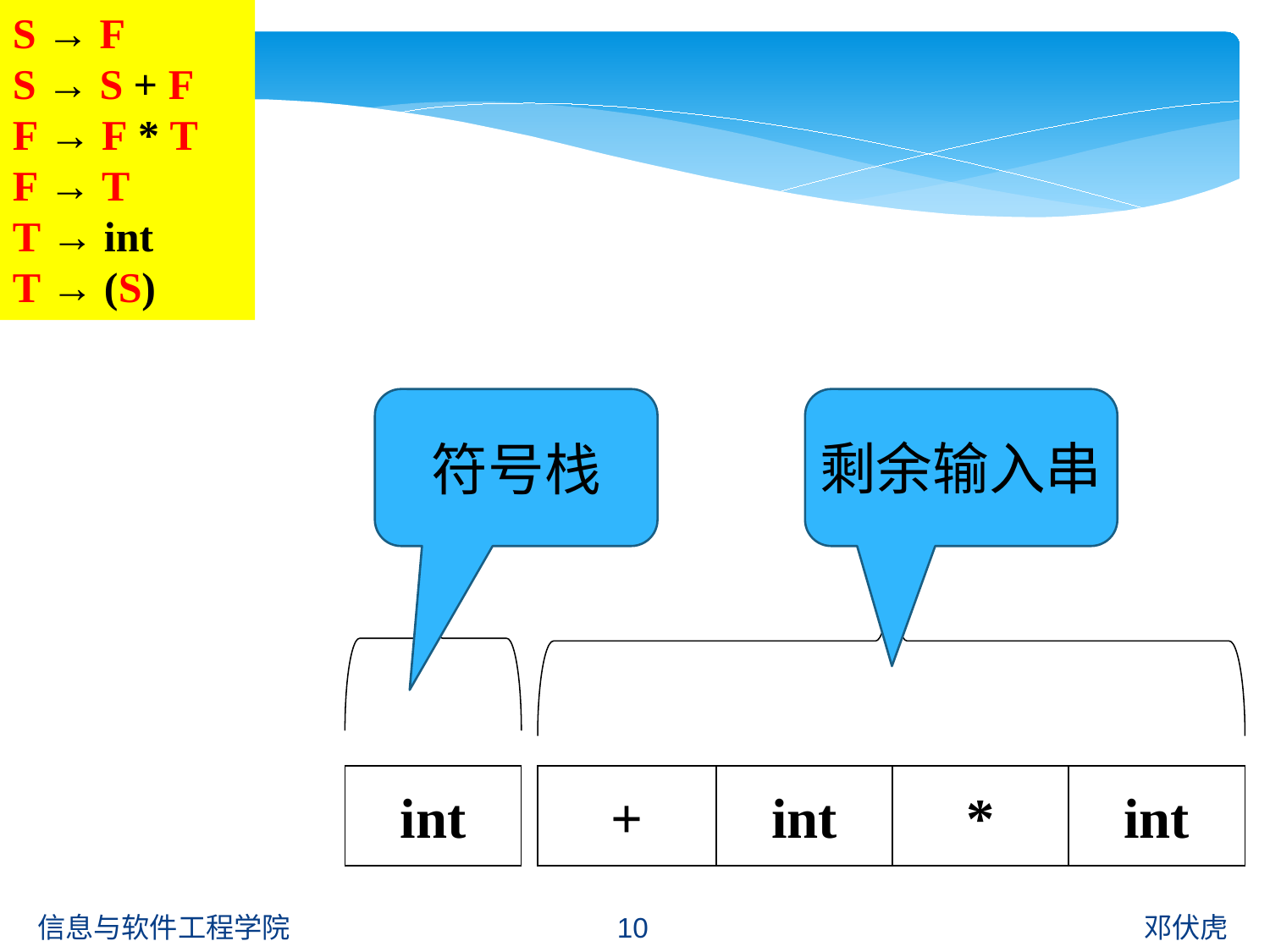

S → F
S → S + F
F → F * T
F → T
T → int
T → (S)
符号栈

剩余输入串
int
*
int
+
int
信息与软件工程学院
10
邓伏虎